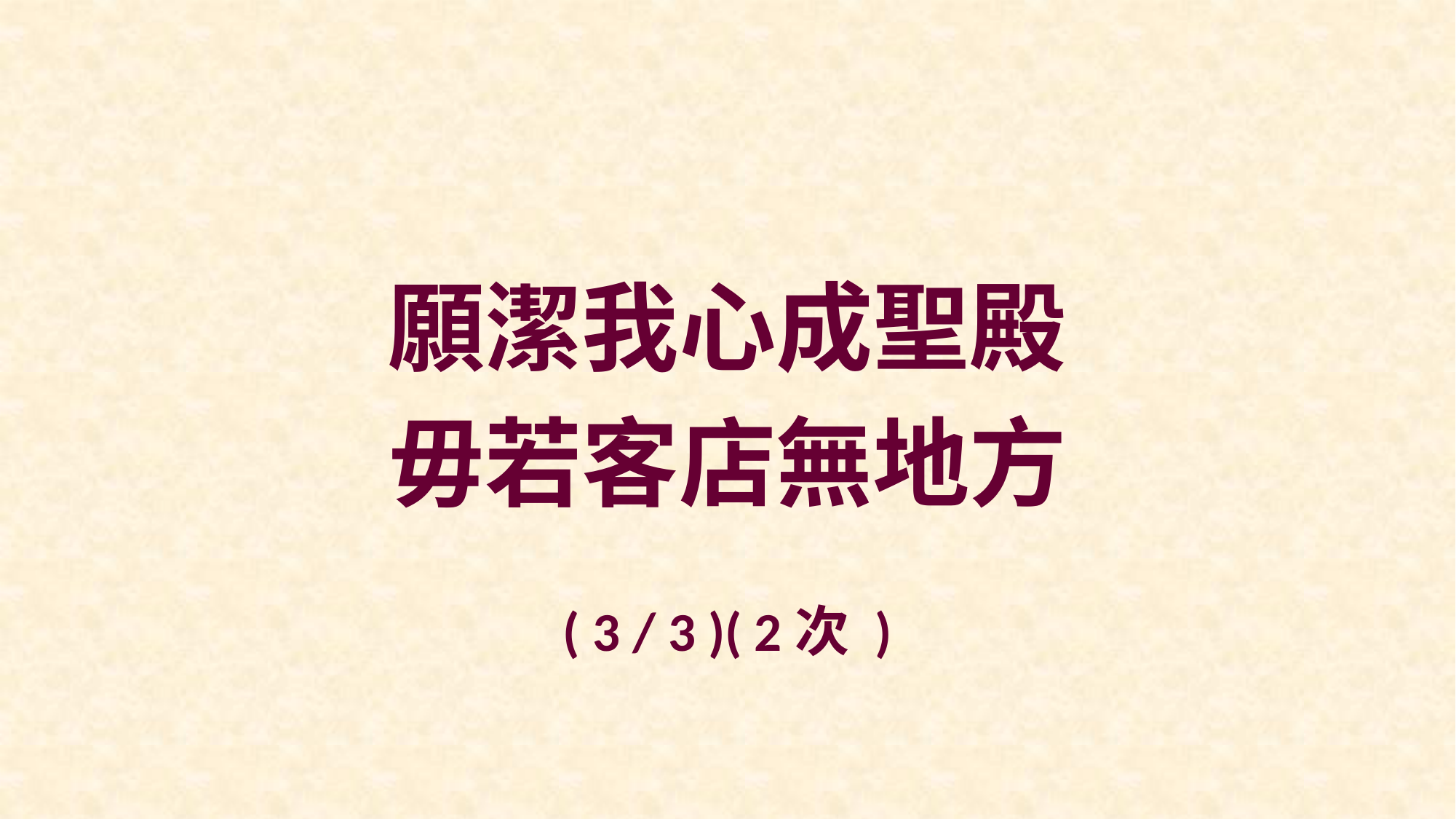

願潔我心成聖殿
毋若客店無地方
( 3 / 3 )( 2次 )